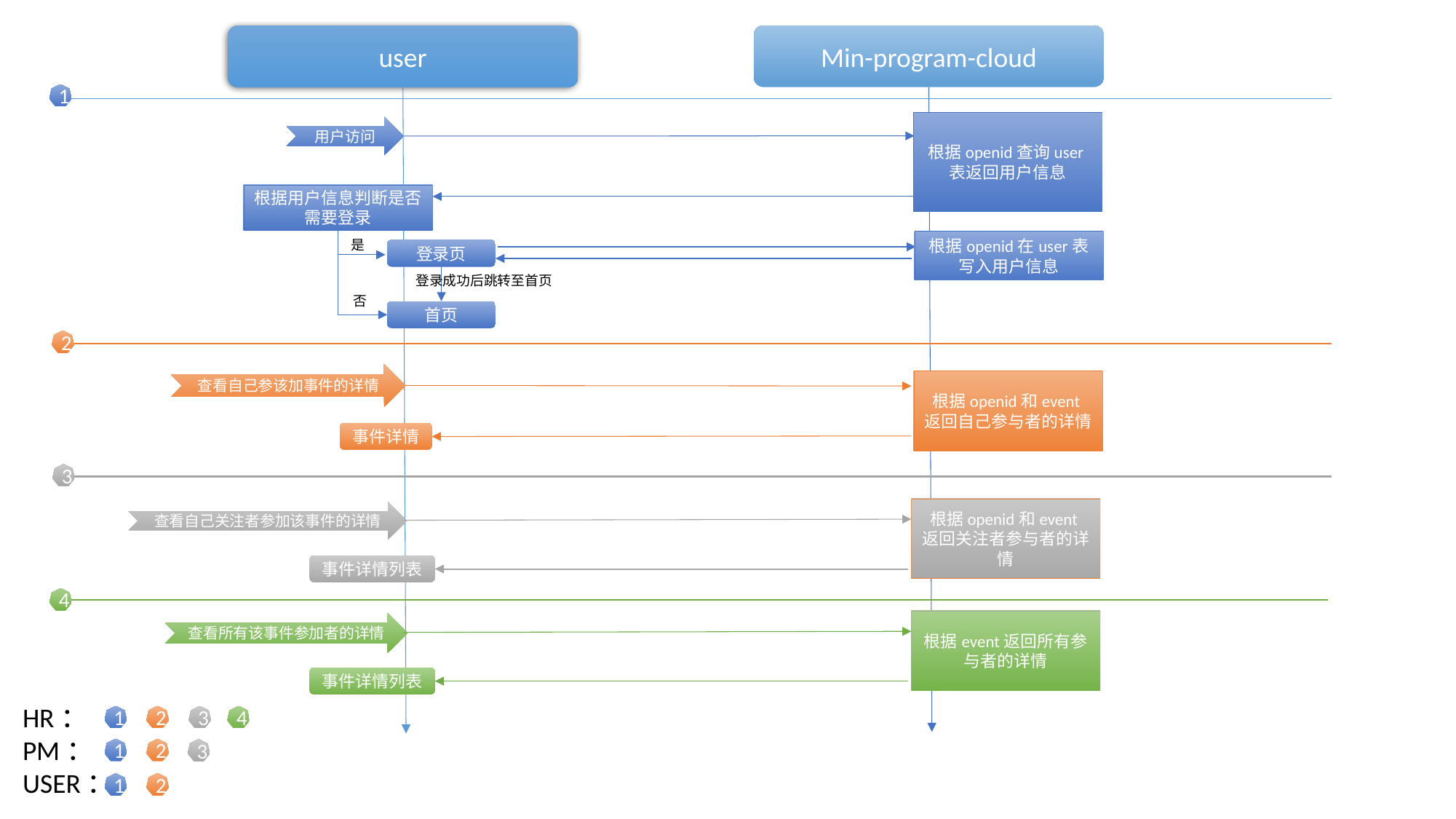

user
Min-program-cloud
1
根据openid查询user表返回用户信息
用户访问
根据用户信息判断是否需要登录
是
根据openid在user表写入用户信息
登录页
登录成功后跳转至首页
否
首页
2
查看自己参该加事件的详情
根据openid和event返回自己参与者的详情
事件详情
3
根据openid和event返回关注者参与者的详情
查看自己关注者参加该事件的详情
事件详情列表
4
根据event返回所有参与者的详情
查看所有该事件参加者的详情
事件详情列表
HR：
PM：
USER：
1
2
3
4
1
2
3
1
2